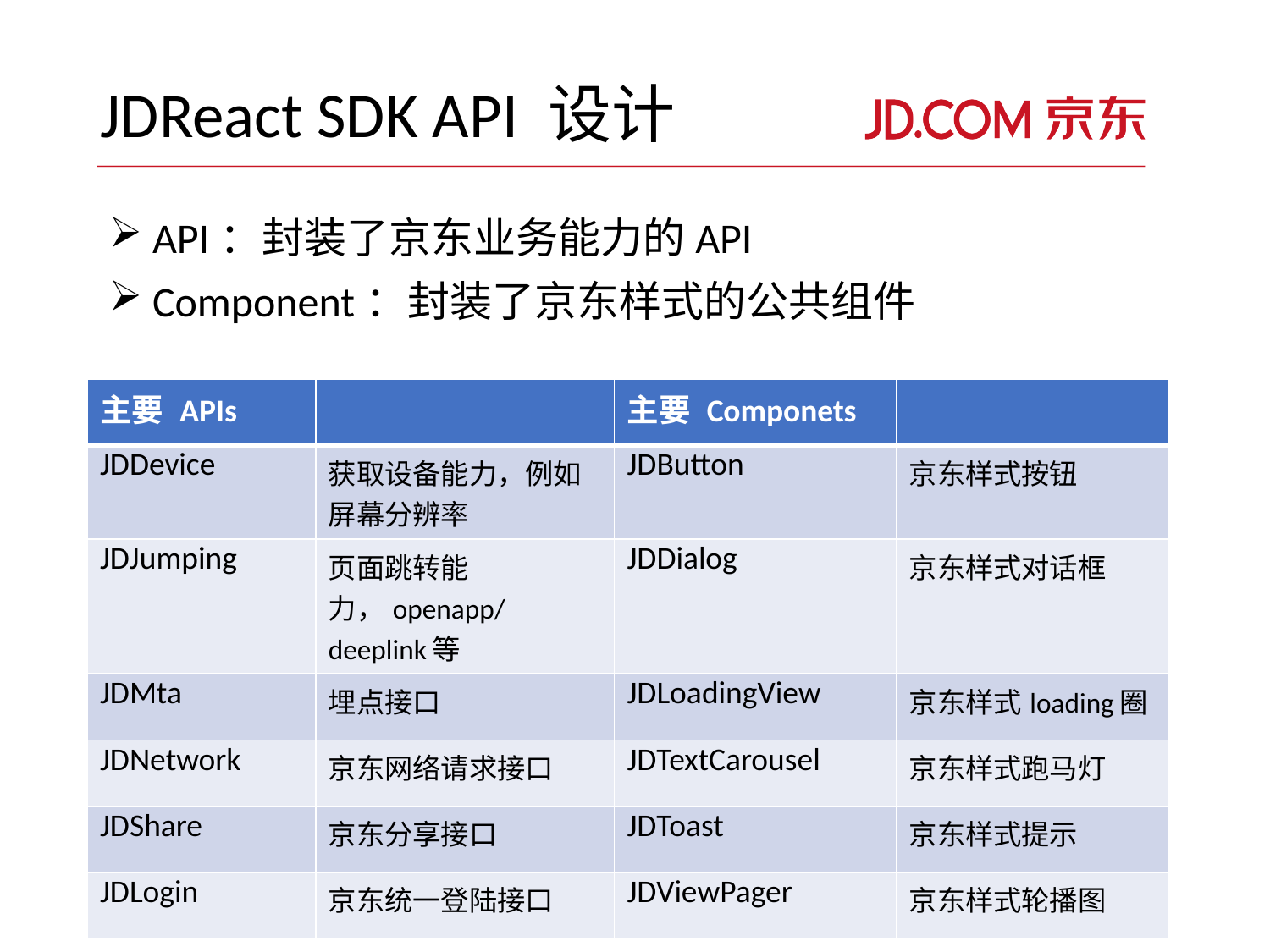

# JDReact SDK API 设计
 API：封装了京东业务能力的API
 Component：封装了京东样式的公共组件
| 主要 APIs |  | 主要 Componets |  |
| --- | --- | --- | --- |
| JDDevice | 获取设备能力，例如屏幕分辨率 | JDButton | 京东样式按钮 |
| JDJumping | 页面跳转能力，openapp/deeplink等 | JDDialog | 京东样式对话框 |
| JDMta | 埋点接口 | JDLoadingView | 京东样式loading圈 |
| JDNetwork | 京东网络请求接口 | JDTextCarousel | 京东样式跑马灯 |
| JDShare | 京东分享接口 | JDToast | 京东样式提示 |
| JDLogin | 京东统一登陆接口 | JDViewPager | 京东样式轮播图 |